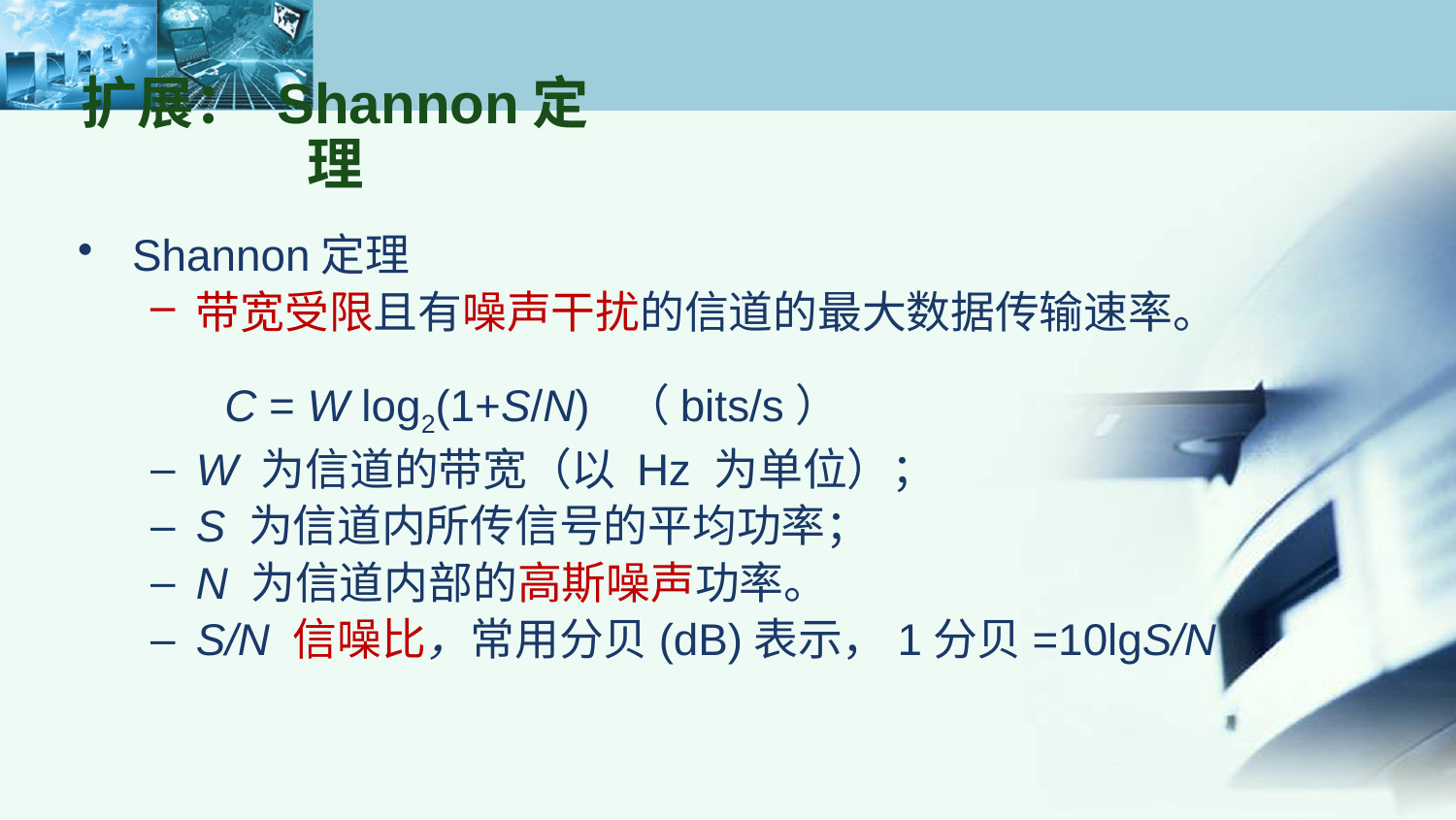

# 扩展： Shannon定理
Shannon定理
带宽受限且有噪声干扰的信道的最大数据传输速率。
      C = W log2(1+S/N)  （bits/s）
W 为信道的带宽（以 Hz 为单位）；
S 为信道内所传信号的平均功率；
N 为信道内部的高斯噪声功率。
S/N 信噪比，常用分贝(dB)表示，1分贝=10lgS/N